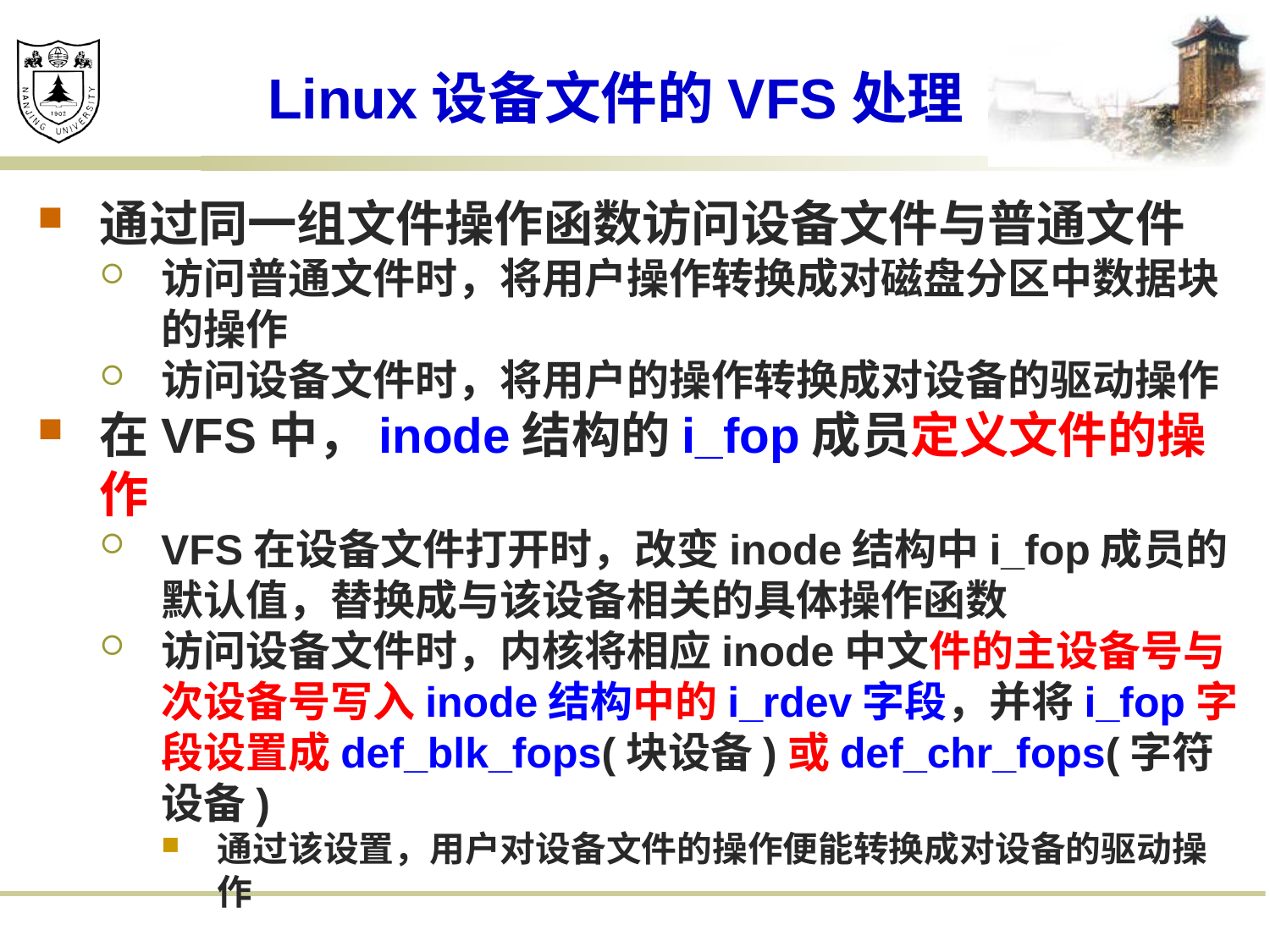

# Linux设备文件的VFS处理
通过同一组文件操作函数访问设备文件与普通文件
访问普通文件时，将用户操作转换成对磁盘分区中数据块的操作
访问设备文件时，将用户的操作转换成对设备的驱动操作
在VFS中，inode结构的i_fop成员定义文件的操作
VFS在设备文件打开时，改变inode结构中i_fop成员的默认值，替换成与该设备相关的具体操作函数
访问设备文件时，内核将相应inode中文件的主设备号与次设备号写入inode结构中的i_rdev字段，并将i_fop字段设置成def_blk_fops(块设备)或def_chr_fops(字符设备)
通过该设置，用户对设备文件的操作便能转换成对设备的驱动操作

97